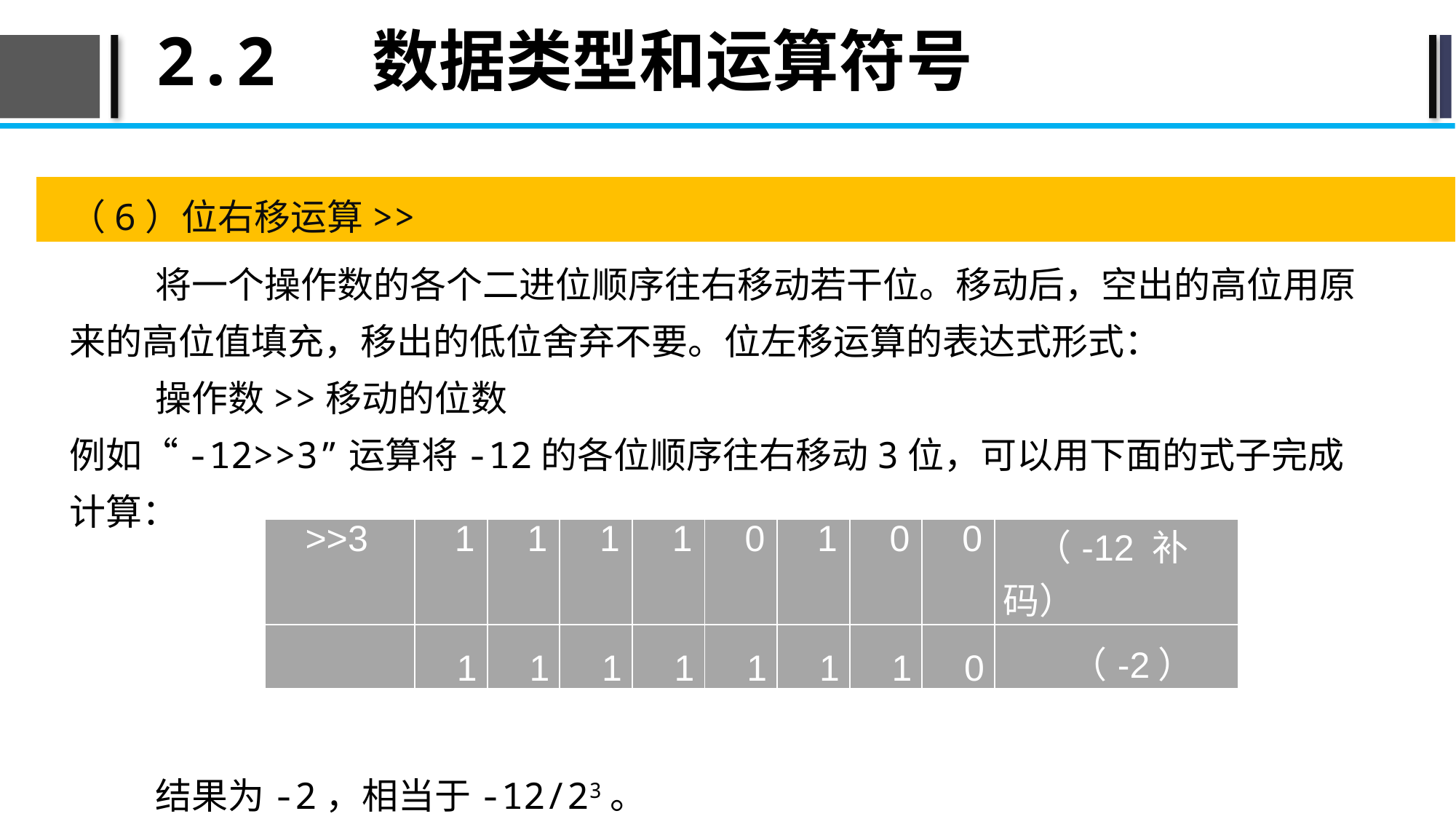

# 2.2  数据类型和运算符号

（6）位右移运算>>
将一个操作数的各个二进位顺序往右移动若干位。移动后，空出的高位用原来的高位值填充，移出的低位舍弃不要。位左移运算的表达式形式：
操作数>>移动的位数
例如“-12>>3”运算将-12的各位顺序往右移动3位，可以用下面的式子完成计算：

结果为-2，相当于-12/23。
位右移运算可以使结果的符号与原操作数的符号相同，又称为算术右移。
| >>3 | 1 | 1 | 1 | 1 | 0 | 1 | 0 | 0 | （-12 补码） |
| --- | --- | --- | --- | --- | --- | --- | --- | --- | --- |
|  | 1 | 1 | 1 | 1 | 1 | 1 | 1 | 0 | （-2） |